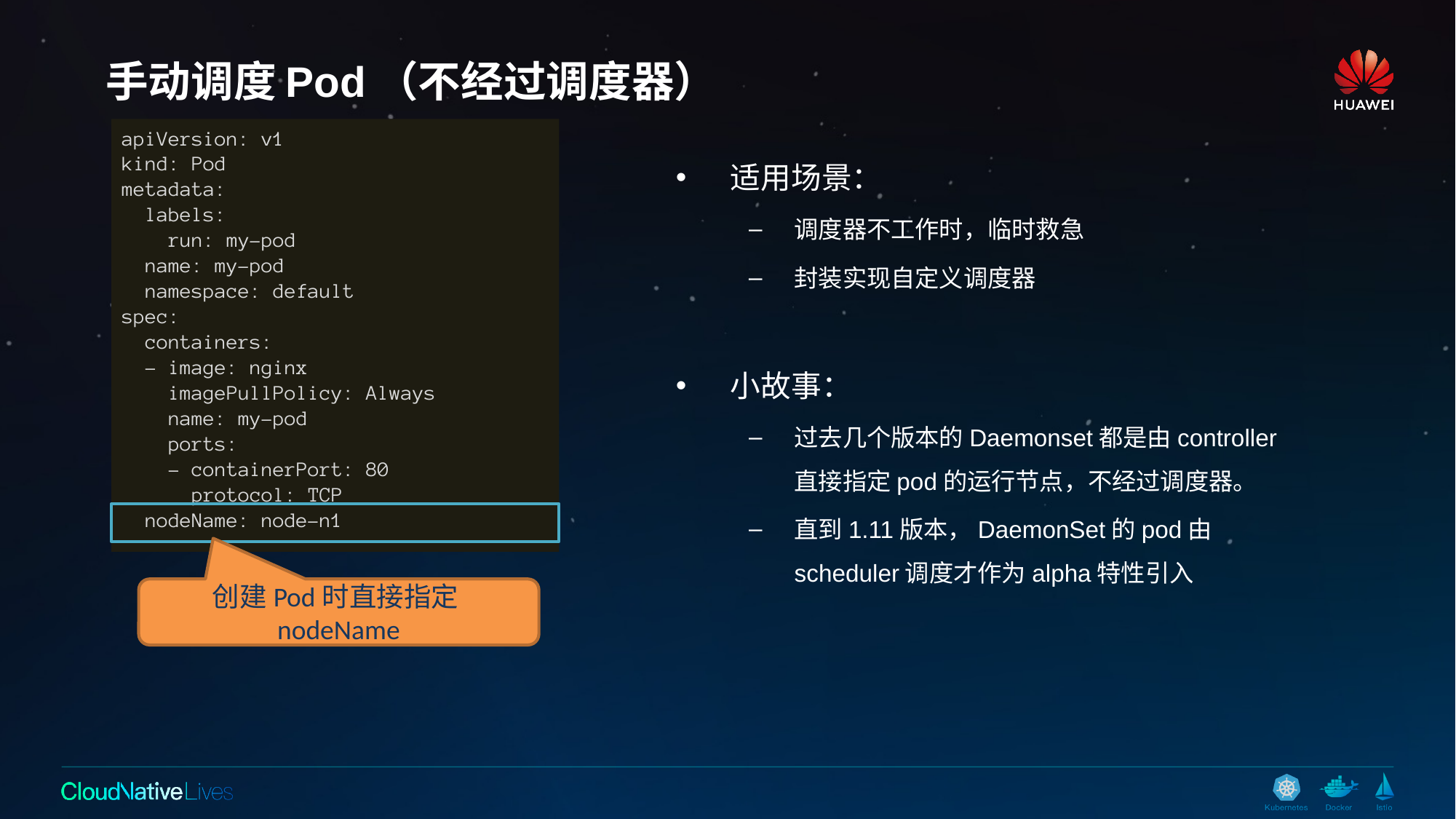

# 手动调度Pod（不经过调度器）
apiVersion: v1
kind: Pod
metadata:
  labels:
    run: my-pod
  name: my-pod
  namespace: default
spec:
  containers:
  - image: nginx
    imagePullPolicy: Always
    name: my-pod
    ports:
    - containerPort: 80
      protocol: TCP
  nodeName: node-n1
适用场景：
调度器不工作时，临时救急
封装实现自定义调度器

小故事：
过去几个版本的Daemonset都是由controller直接指定pod的运行节点，不经过调度器。
直到1.11版本，DaemonSet的pod由scheduler调度才作为alpha特性引入

创建Pod时直接指定nodeName